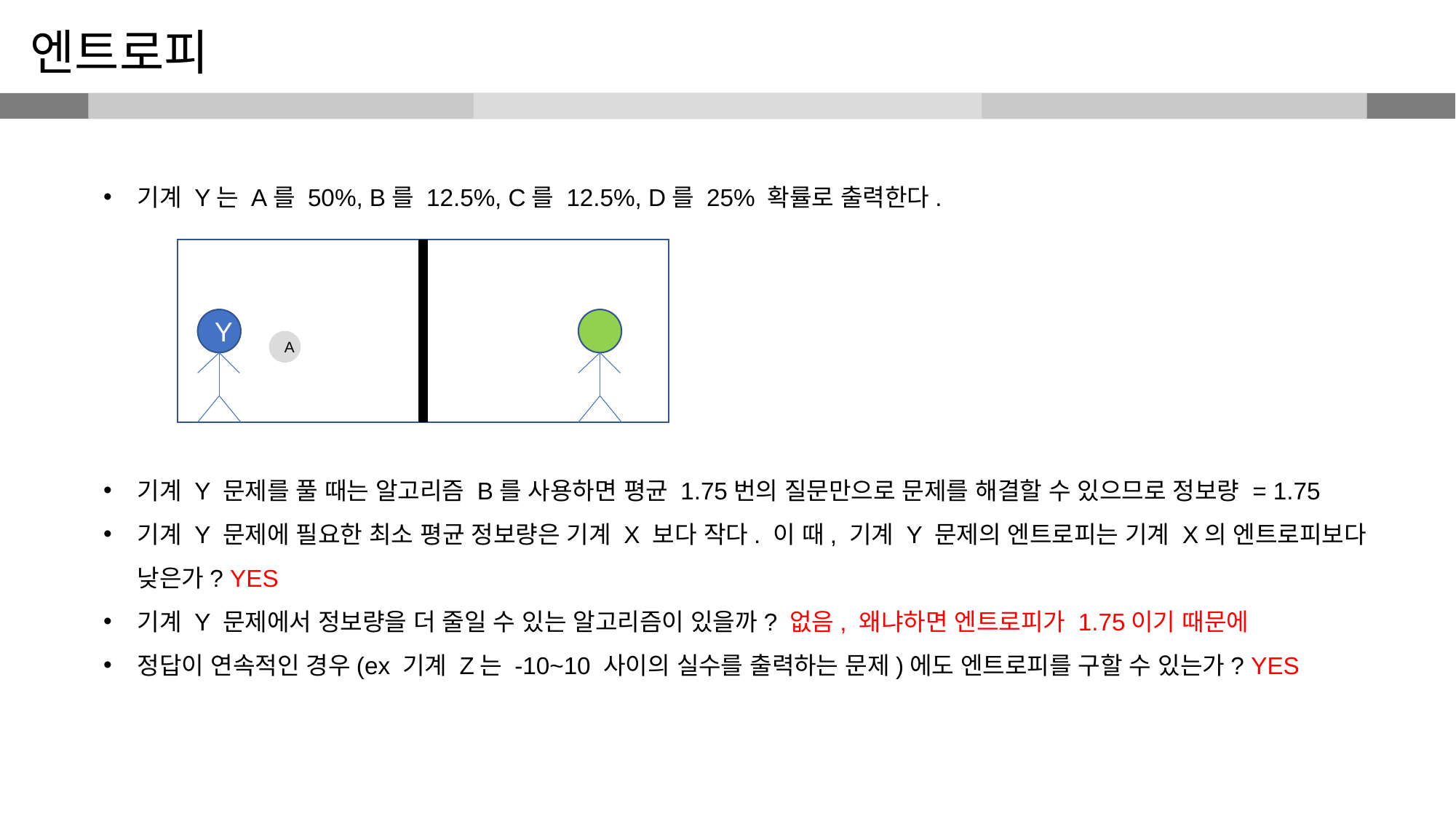

엔트로피

기계 Y는 A를 50%, B를 12.5%, C를 12.5%, D를 25% 확률로 출력한다.

Y

A
기계 Y 문제를 풀 때는 알고리즘 B를 사용하면 평균 1.75번의 질문만으로 문제를 해결할 수 있으므로 정보량 = 1.75
기계 Y 문제에 필요한 최소 평균 정보량은 기계 X 보다 작다. 이 때, 기계 Y 문제의 엔트로피는 기계 X의 엔트로피보다 낮은가? YES
기계 Y 문제에서 정보량을 더 줄일 수 있는 알고리즘이 있을까? 없음, 왜냐하면 엔트로피가 1.75이기 때문에
정답이 연속적인 경우(ex 기계 Z는 -10~10 사이의 실수를 출력하는 문제)에도 엔트로피를 구할 수 있는가? YES